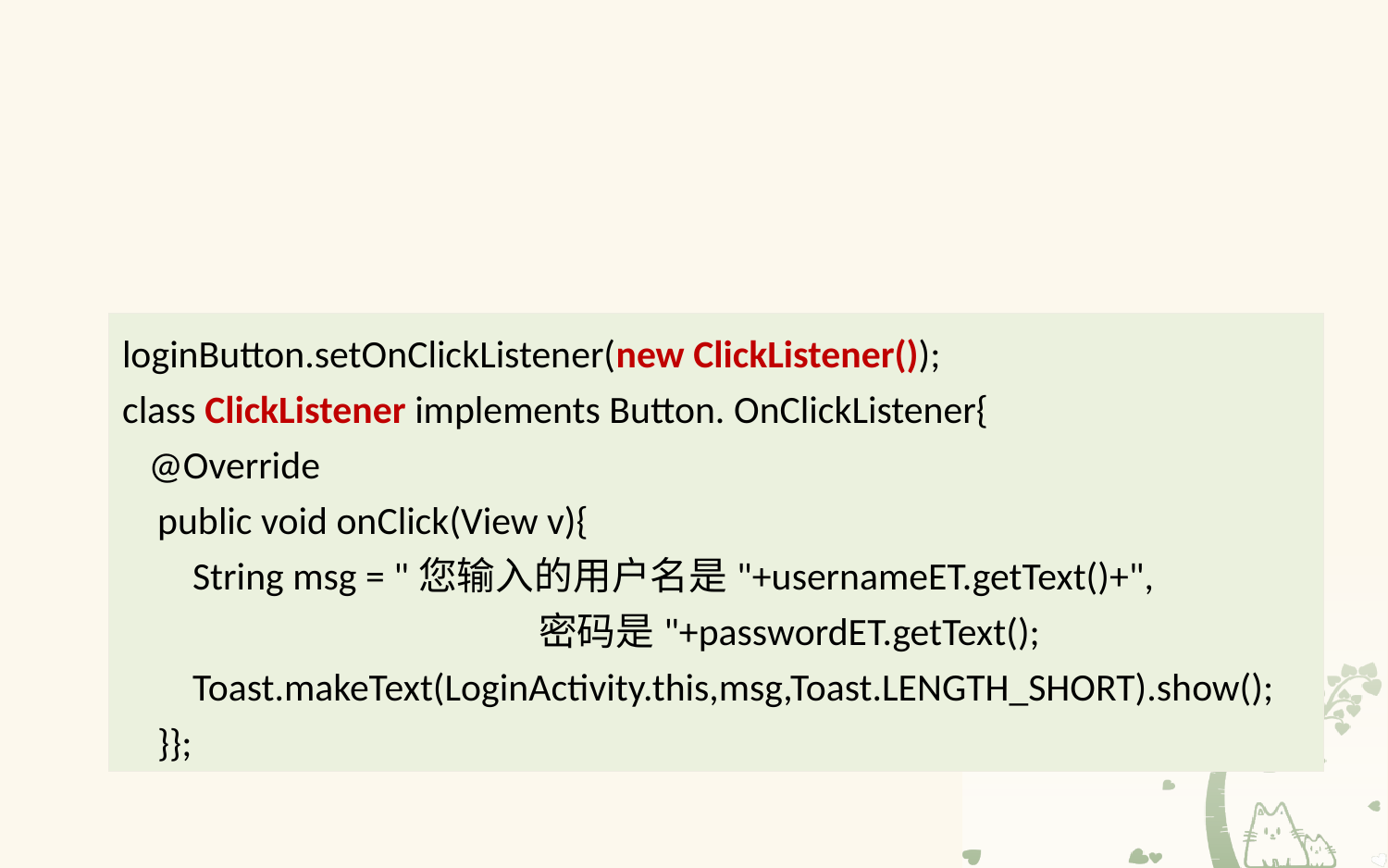

# ② 内部类或外部类形式
将事件监听类定义为当前类的内部类或普通的外部类。
与第1种方式略有区别，在loginButton的setOnClickLister方法中使用监听器对象是在当前类中的定义的内部类ClickListener的对象。

loginButton.setOnClickListener(new ClickListener());
class ClickListener implements Button. OnClickListener{
   @Override
    public void onClick(View v){
        String msg = "您输入的用户名是"+usernameET.getText()+",
			密码是"+passwordET.getText();
        Toast.makeText(LoginActivity.this,msg,Toast.LENGTH_SHORT).show();
    }};